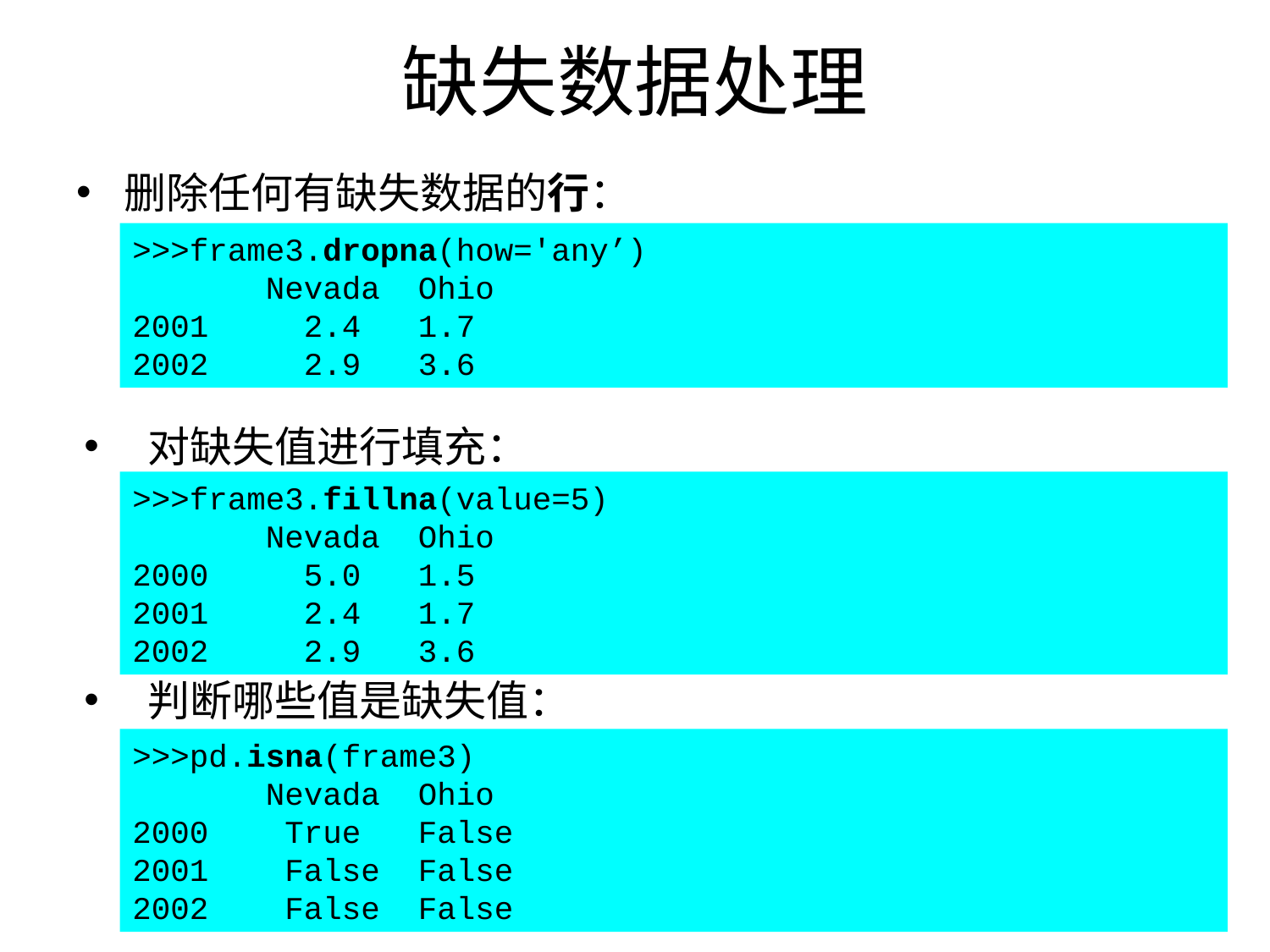

# 缺失数据处理
删除任何有缺失数据的行：

对缺失值进行填充：

判断哪些值是缺失值：
>>>frame3.dropna(how='any’)
       Nevada  Ohio
2001     2.4   1.7
2002     2.9   3.6
>>>frame3.fillna(value=5)
       Nevada  Ohio
2000     5.0   1.5
2001     2.4   1.7
2002     2.9   3.6
>>>pd.isna(frame3)
       Nevada  Ohio
2000    True   False
2001    False  False
2002    False  False